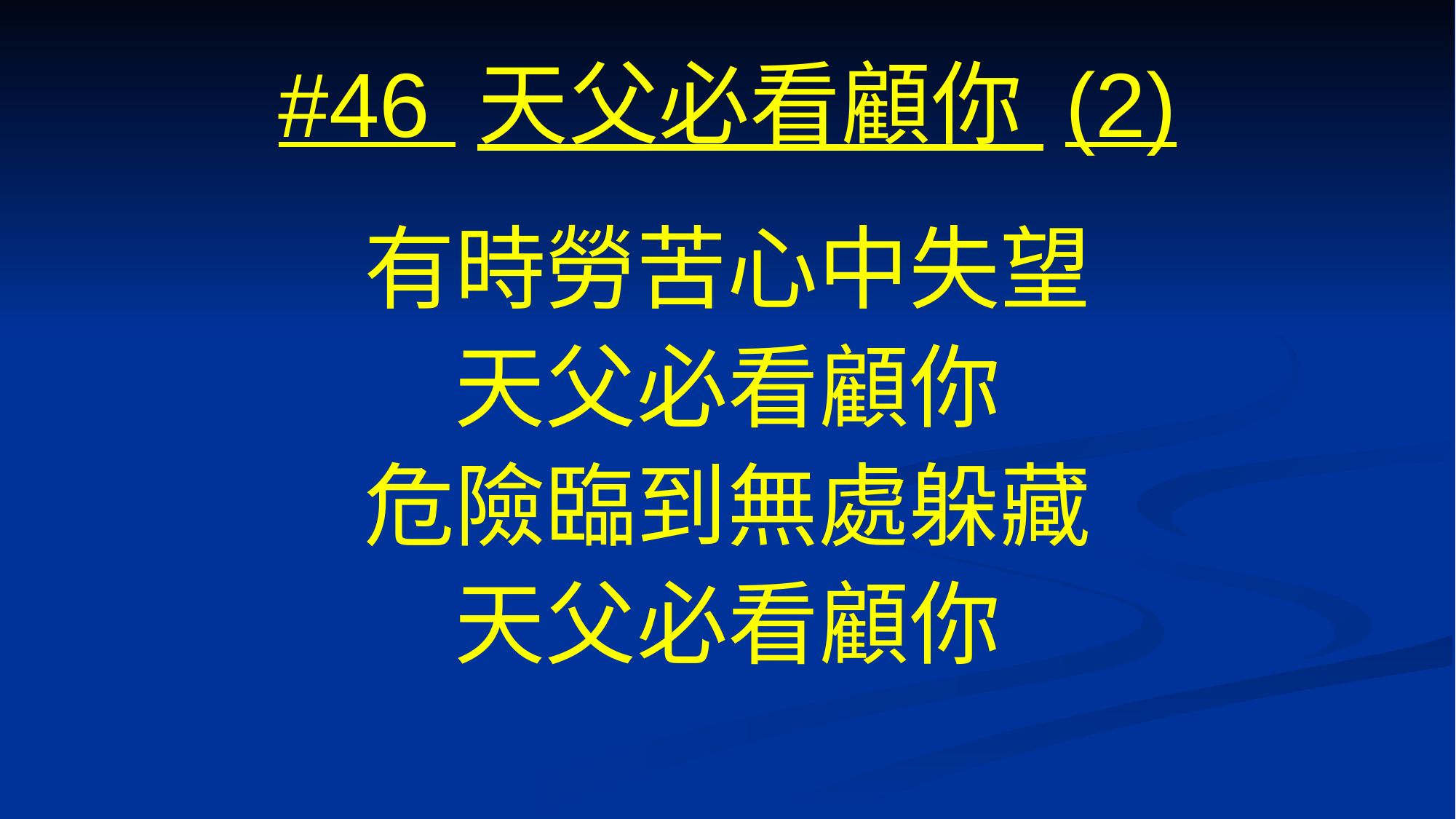

# #46 天父必看顧你 (2)
有時勞苦心中失望
天父必看顧你
危險臨到無處躲藏
天父必看顧你